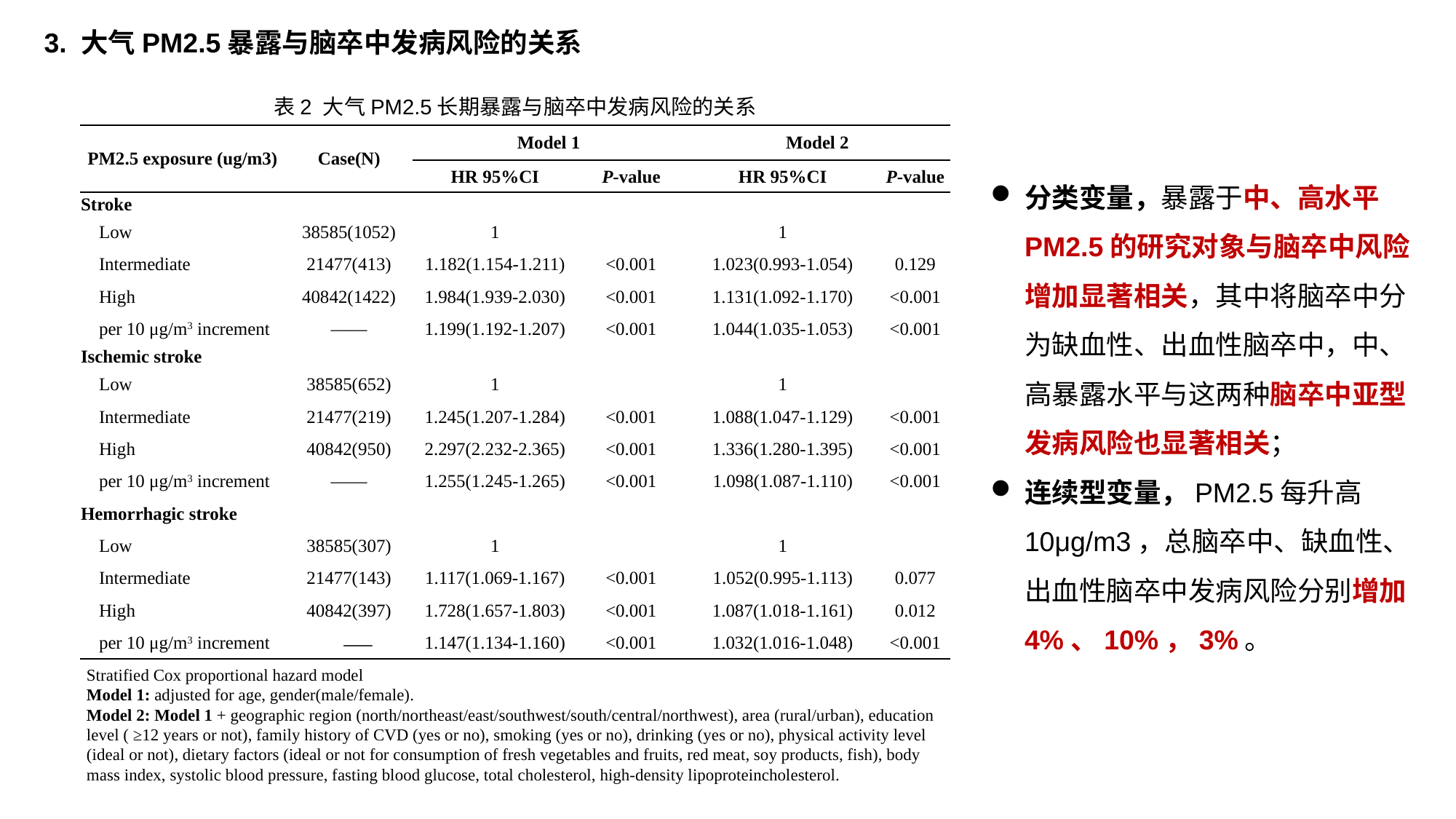

3. 大气PM2.5暴露与脑卒中发病风险的关系
表2 大气PM2.5长期暴露与脑卒中发病风险的关系
| PM2.5 exposure (ug/m3) | Case(N) | Model 1 |  | Model 2 |  |
| --- | --- | --- | --- | --- | --- |
|  |  | HR 95%CI | P-value | HR 95%CI | P-value |
| Stroke |  |  |  |  |  |
| Low | 38585(1052) | 1 |  | 1 |  |
| Intermediate | 21477(413) | 1.182(1.154-1.211) | <0.001 | 1.023(0.993-1.054) | 0.129 |
| High | 40842(1422) | 1.984(1.939-2.030) | <0.001 | 1.131(1.092-1.170) | <0.001 |
| per 10 μg/m3 increment | —— | 1.199(1.192-1.207) | <0.001 | 1.044(1.035-1.053) | <0.001 |
| Ischemic stroke |  |  |  |  |  |
| Low | 38585(652) | 1 |  | 1 |  |
| Intermediate | 21477(219) | 1.245(1.207-1.284) | <0.001 | 1.088(1.047-1.129) | <0.001 |
| High | 40842(950) | 2.297(2.232-2.365) | <0.001 | 1.336(1.280-1.395) | <0.001 |
| per 10 μg/m3 increment | —— | 1.255(1.245-1.265) | <0.001 | 1.098(1.087-1.110) | <0.001 |
| Hemorrhagic stroke |  |  |  |  |  |
| Low | 38585(307) | 1 |  | 1 |  |
| Intermediate | 21477(143) | 1.117(1.069-1.167) | <0.001 | 1.052(0.995-1.113) | 0.077 |
| High | 40842(397) | 1.728(1.657-1.803) | <0.001 | 1.087(1.018-1.161) | 0.012 |
| per 10 μg/m3 increment | —— | 1.147(1.134-1.160) | <0.001 | 1.032(1.016-1.048) | <0.001 |
分类变量，暴露于中、高水平PM2.5的研究对象与脑卒中风险增加显著相关，其中将脑卒中分为缺血性、出血性脑卒中，中、高暴露水平与这两种脑卒中亚型发病风险也显著相关；
连续型变量，PM2.5每升高10μg/m3，总脑卒中、缺血性、出血性脑卒中发病风险分别增加4%、10%，3%。
Stratified Cox proportional hazard model
Model 1: adjusted for age, gender(male/female).
Model 2: Model 1 + geographic region (north/northeast/east/southwest/south/central/northwest), area (rural/urban), education level ( ≥12 years or not), family history of CVD (yes or no), smoking (yes or no), drinking (yes or no), physical activity level (ideal or not), dietary factors (ideal or not for consumption of fresh vegetables and fruits, red meat, soy products, fish), body mass index, systolic blood pressure, fasting blood glucose, total cholesterol, high-density lipoproteincholesterol.